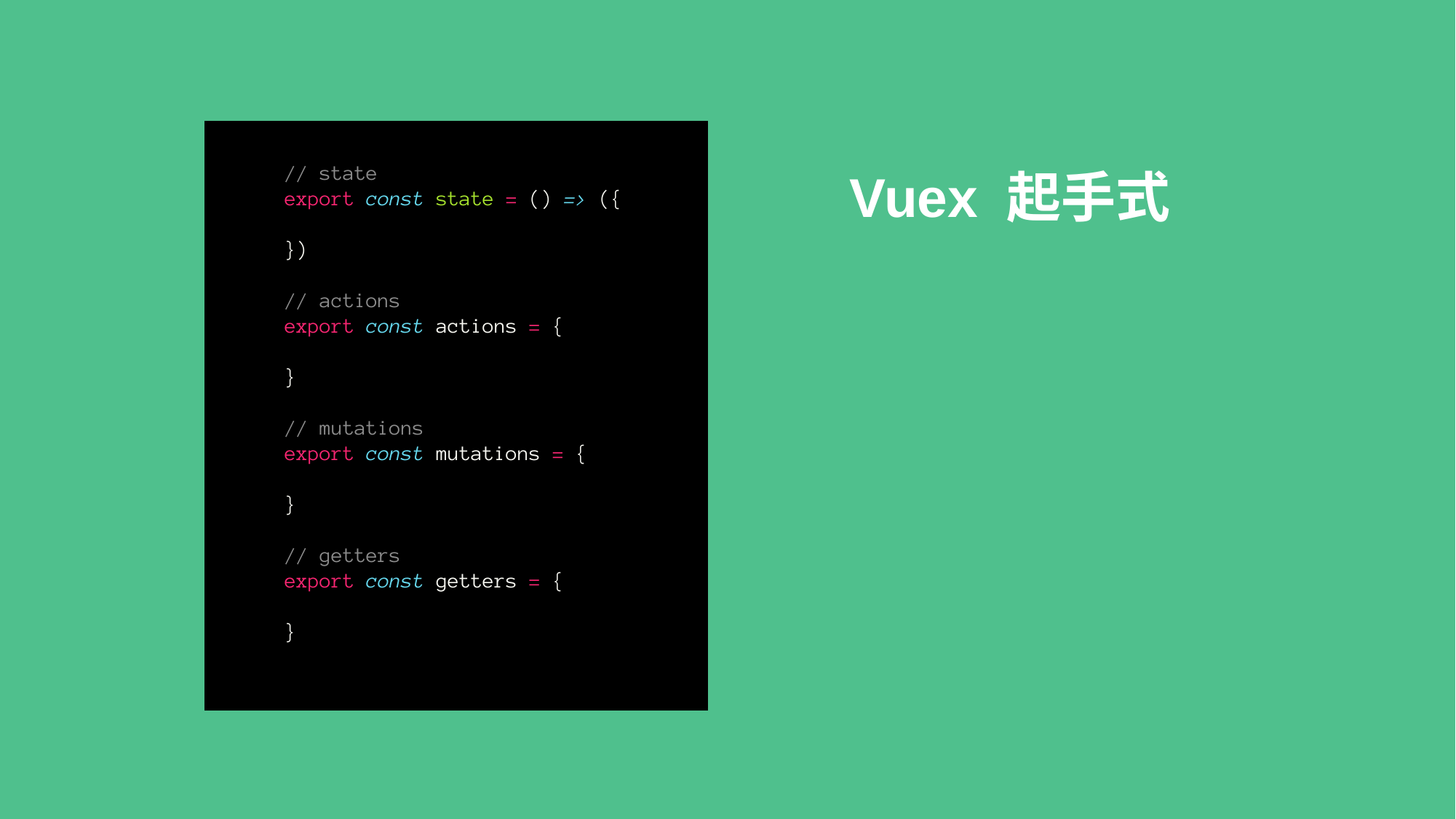

// state
export const state = () => ({

})
// actions
export const actions = {

}
// mutations
export const mutations = {

}
// getters
export const getters = {

}
# Vuex 起手式